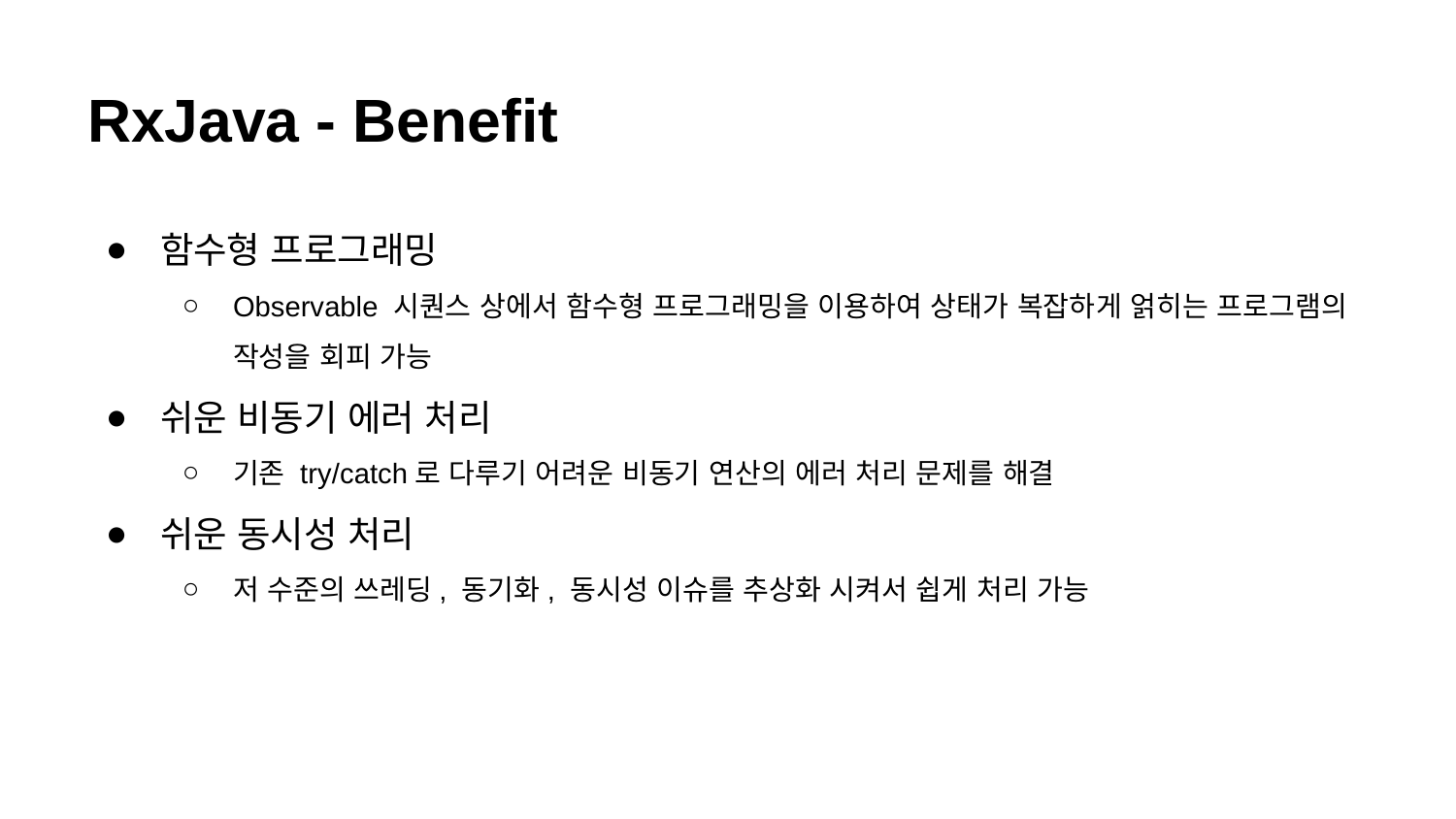

# RxJava - Benefit
함수형 프로그래밍
Observable 시퀀스 상에서 함수형 프로그래밍을 이용하여 상태가 복잡하게 얽히는 프로그램의 작성을 회피 가능
쉬운 비동기 에러 처리
기존 try/catch로 다루기 어려운 비동기 연산의 에러 처리 문제를 해결
쉬운 동시성 처리
저 수준의 쓰레딩, 동기화, 동시성 이슈를 추상화 시켜서 쉽게 처리 가능